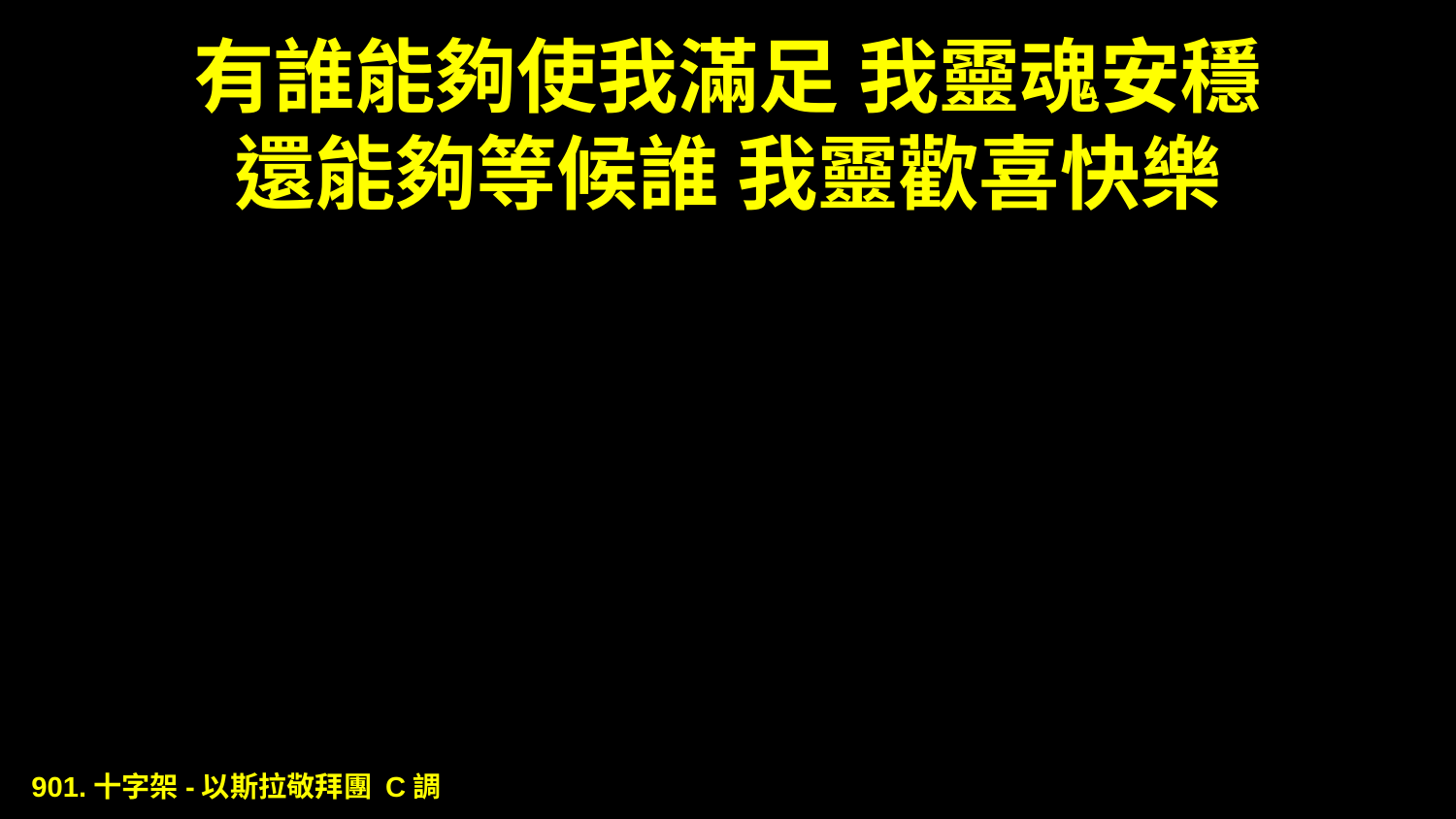

# 有誰能夠使我滿足 我靈魂安穩 還能夠等候誰 我靈歡喜快樂
901.十字架-以斯拉敬拜團 C調